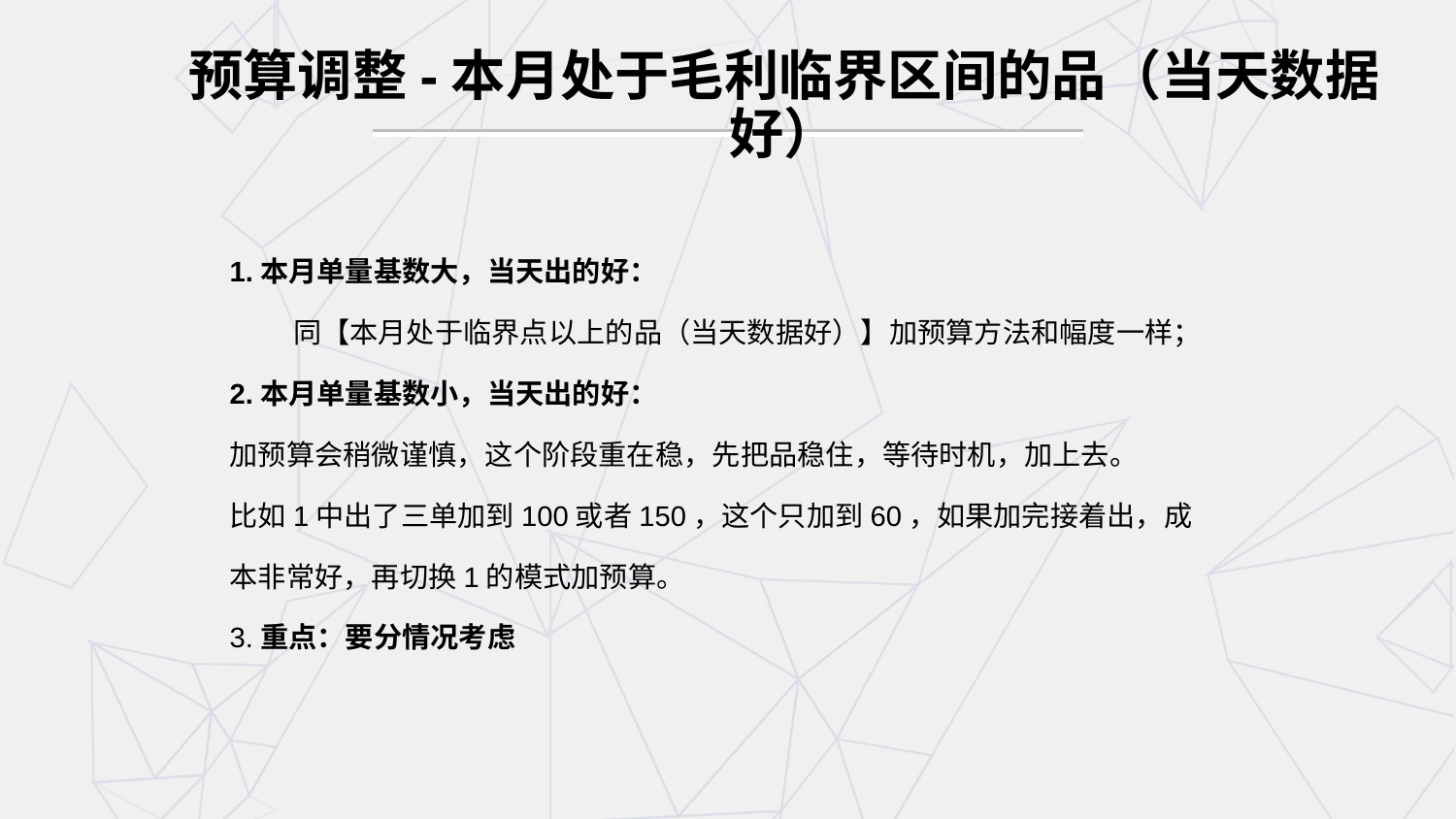

# 预算调整-本月处于毛利临界区间的品（当天数据好）
1.本月单量基数大，当天出的好：
         同【本月处于临界点以上的品（当天数据好）】加预算方法和幅度一样；
2.本月单量基数小，当天出的好：
加预算会稍微谨慎，这个阶段重在稳，先把品稳住，等待时机，加上去。
比如1中出了三单加到100或者150，这个只加到60，如果加完接着出，成本非常好，再切换1的模式加预算。
3.重点：要分情况考虑